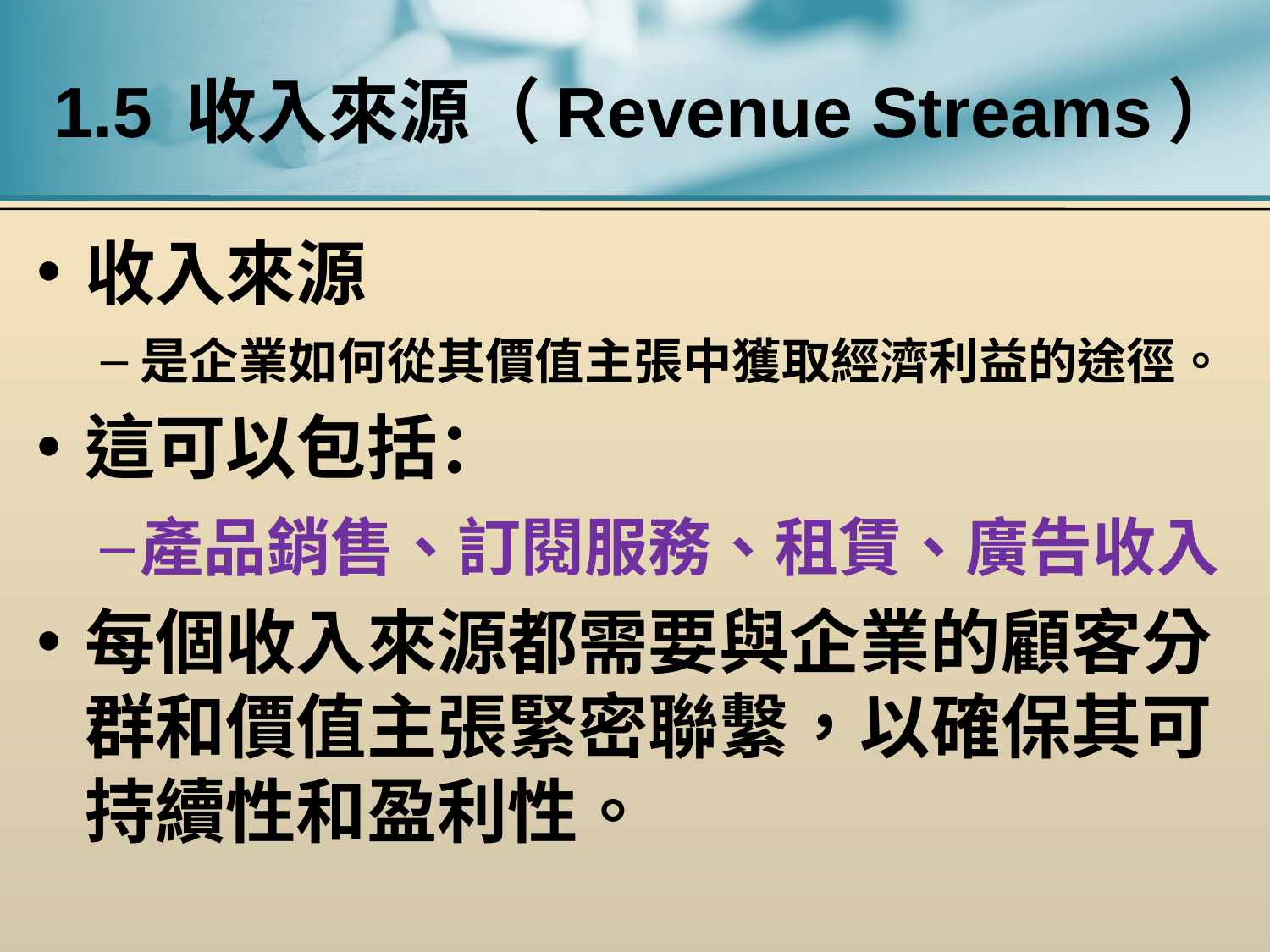

# 1.5 收入來源（Revenue Streams）
收入來源
是企業如何從其價值主張中獲取經濟利益的途徑。
這可以包括：
產品銷售、訂閱服務、租賃、廣告收入
每個收入來源都需要與企業的顧客分群和價值主張緊密聯繫，以確保其可持續性和盈利性。